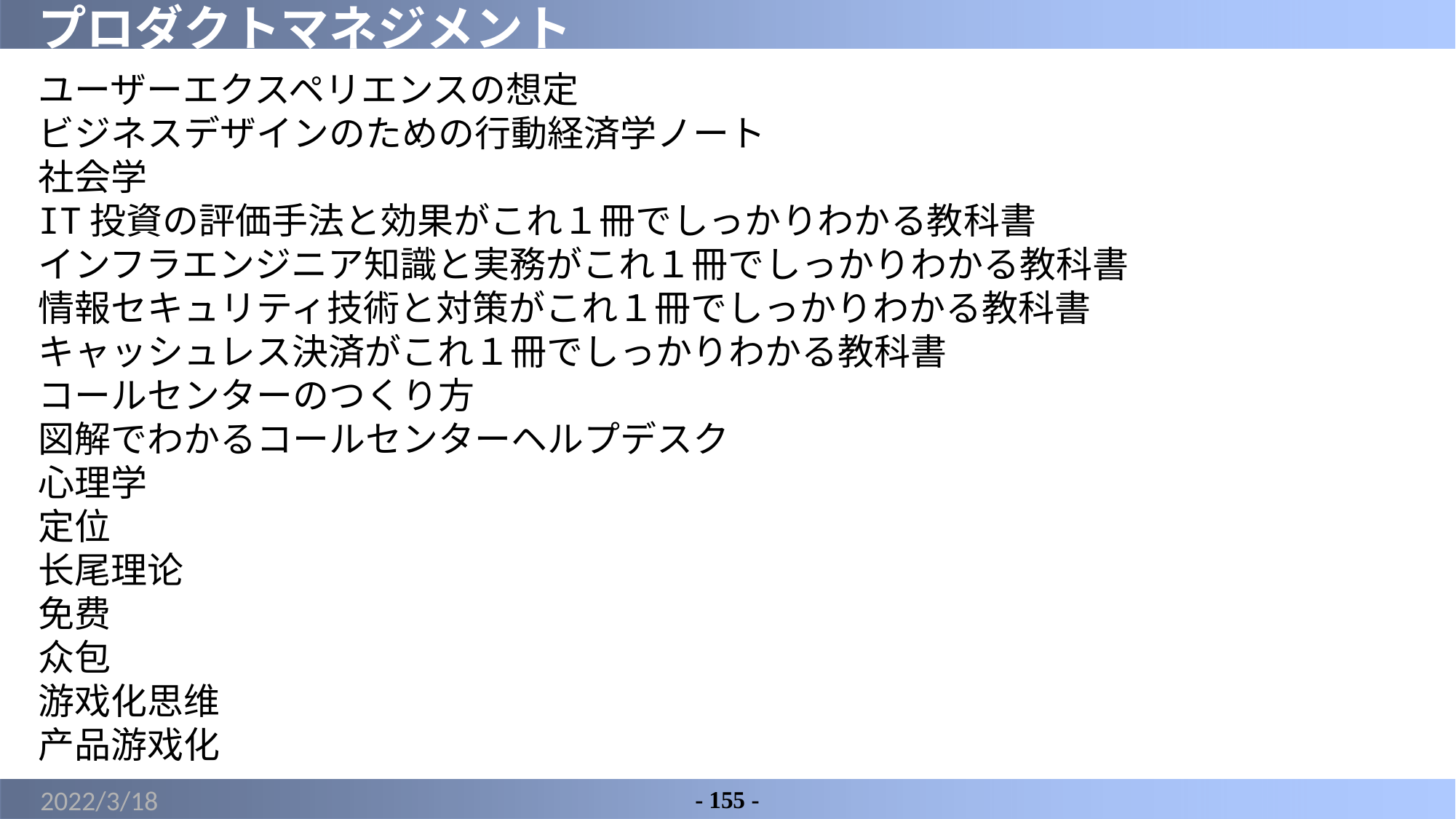

# プロダクトマネジメント
ユーザーエクスペリエンスの想定
ビジネスデザインのための行動経済学ノート
社会学
IT投資の評価手法と効果がこれ１冊でしっかりわかる教科書
インフラエンジニア知識と実務がこれ１冊でしっかりわかる教科書
情報セキュリティ技術と対策がこれ１冊でしっかりわかる教科書
キャッシュレス決済がこれ１冊でしっかりわかる教科書
コールセンターのつくり方
図解でわかるコールセンターヘルプデスク
心理学
定位
长尾理论
免费
众包
游戏化思维
产品游戏化
2022/3/18
- 155 -